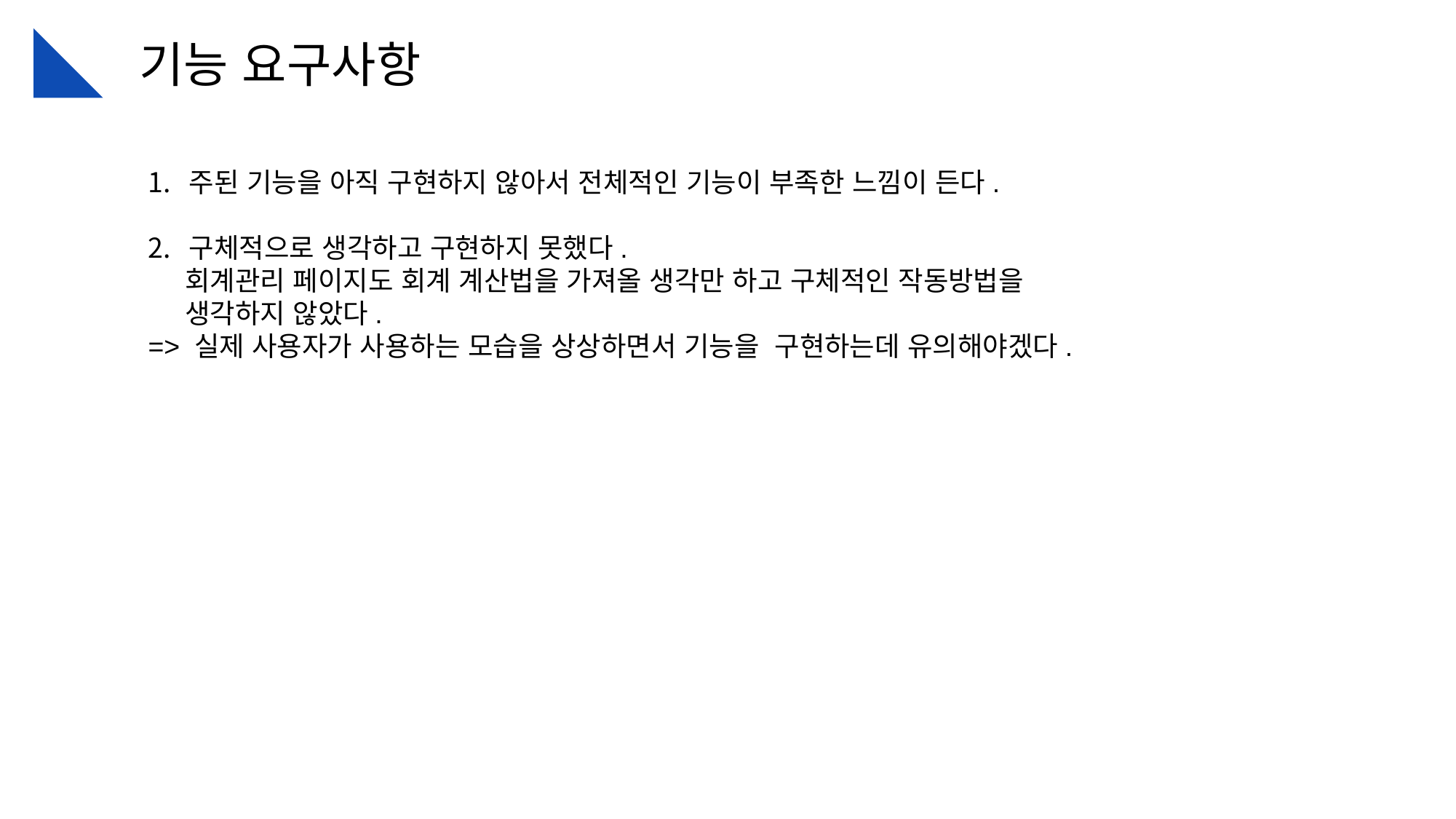

기능 요구사항

주된 기능을 아직 구현하지 않아서 전체적인 기능이 부족한 느낌이 든다.

구체적으로 생각하고 구현하지 못했다.
    회계관리 페이지도 회계 계산법을 가져올 생각만 하고 구체적인 작동방법을
    생각하지 않았다.
=> 실제 사용자가 사용하는 모습을 상상하면서 기능을  구현하는데 유의해야겠다.